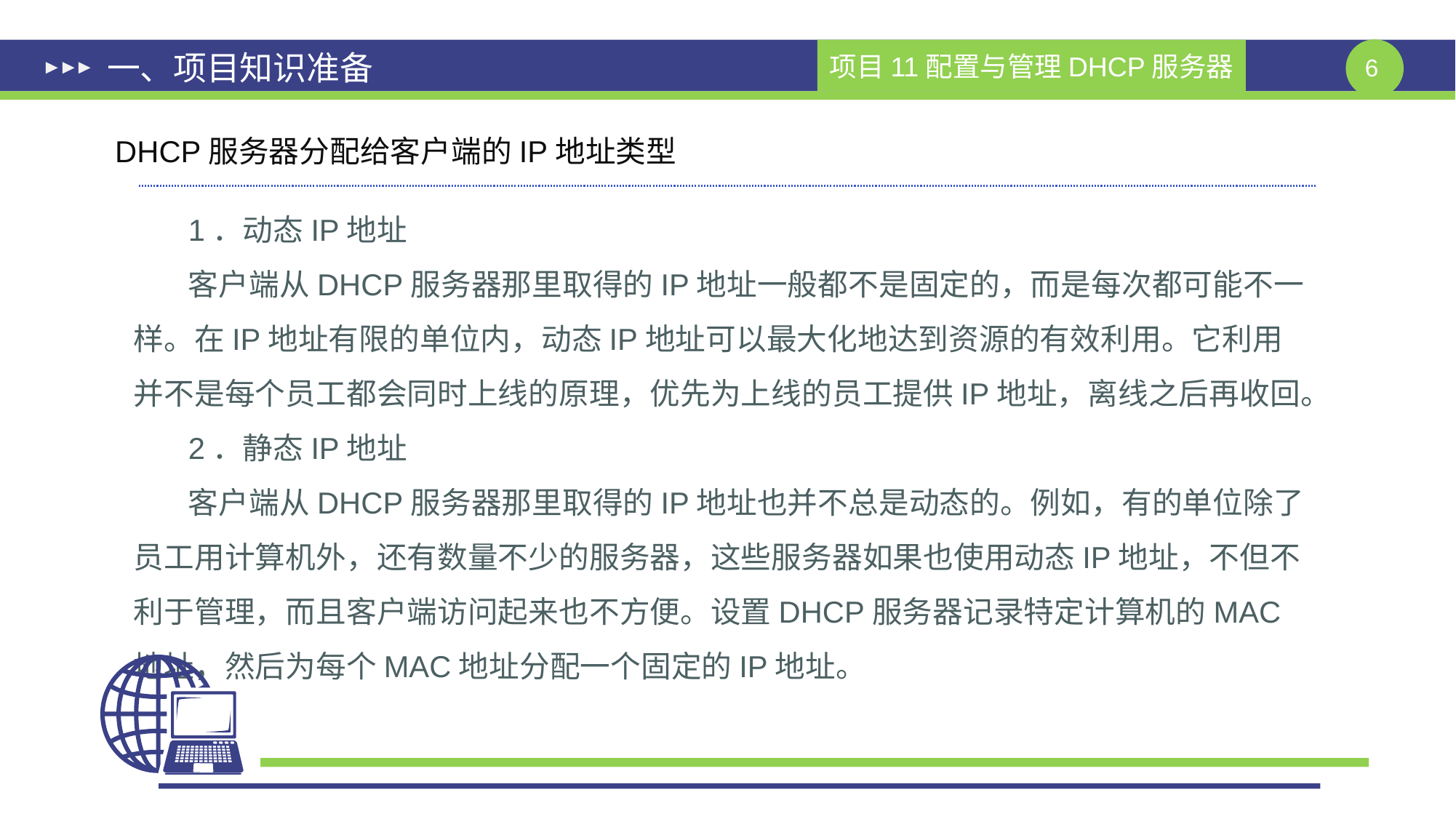

# 一、项目知识准备
DHCP服务器分配给客户端的IP地址类型

1．动态IP地址
客户端从DHCP服务器那里取得的IP地址一般都不是固定的，而是每次都可能不一样。在IP地址有限的单位内，动态IP地址可以最大化地达到资源的有效利用。它利用并不是每个员工都会同时上线的原理，优先为上线的员工提供IP地址，离线之后再收回。
2．静态IP地址
客户端从DHCP服务器那里取得的IP地址也并不总是动态的。例如，有的单位除了员工用计算机外，还有数量不少的服务器，这些服务器如果也使用动态IP地址，不但不利于管理，而且客户端访问起来也不方便。设置DHCP服务器记录特定计算机的MAC地址，然后为每个MAC地址分配一个固定的IP地址。